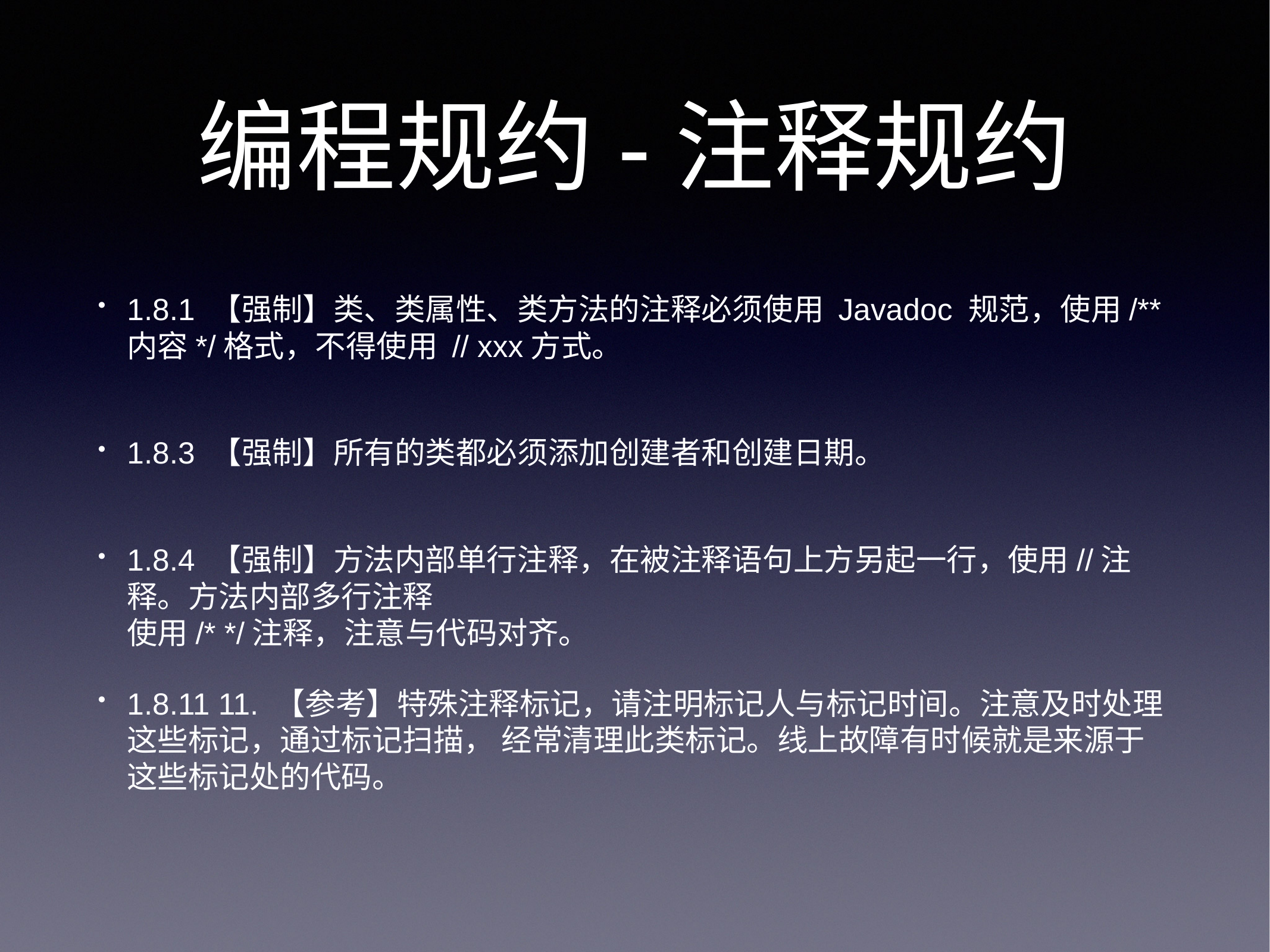

# 编程规约-注释规约
1.8.1 【强制】类、类属性、类方法的注释必须使用 Javadoc 规范，使用/**内容*/格式，不得使用 // xxx方式。
1.8.3 【强制】所有的类都必须添加创建者和创建日期。
1.8.4 【强制】方法内部单行注释，在被注释语句上方另起一行，使用//注释。方法内部多行注释
使用/* */注释，注意与代码对齐。
1.8.11 11. 【参考】特殊注释标记，请注明标记人与标记时间。注意及时处理这些标记，通过标记扫描， 经常清理此类标记。线上故障有时候就是来源于这些标记处的代码。